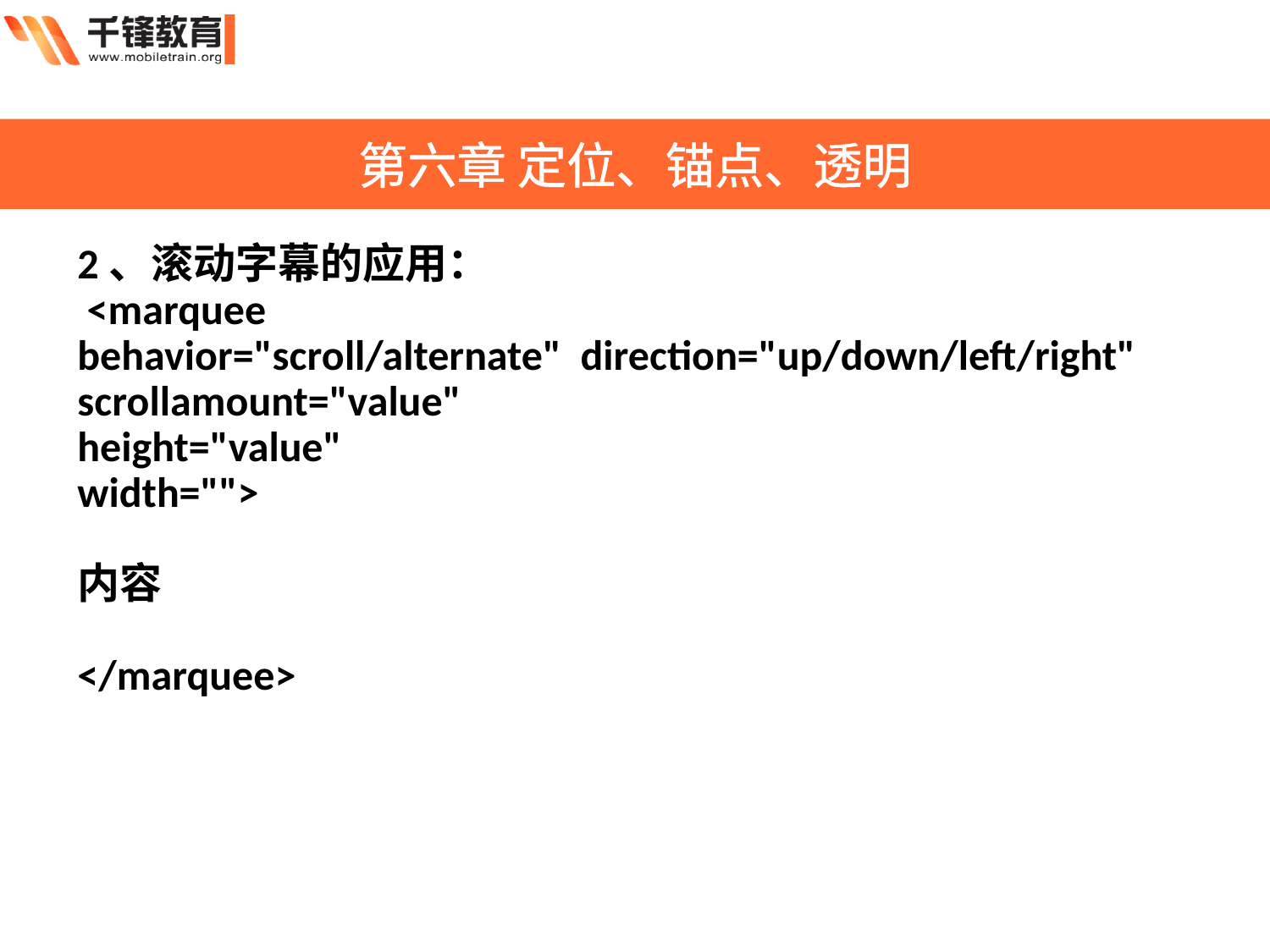

第六章 定位、锚点、透明
2、滚动字幕的应用：
 <marquee
behavior="scroll/alternate"  direction="up/down/left/right"
scrollamount="value"
height="value"
width="">

内容

</marquee>